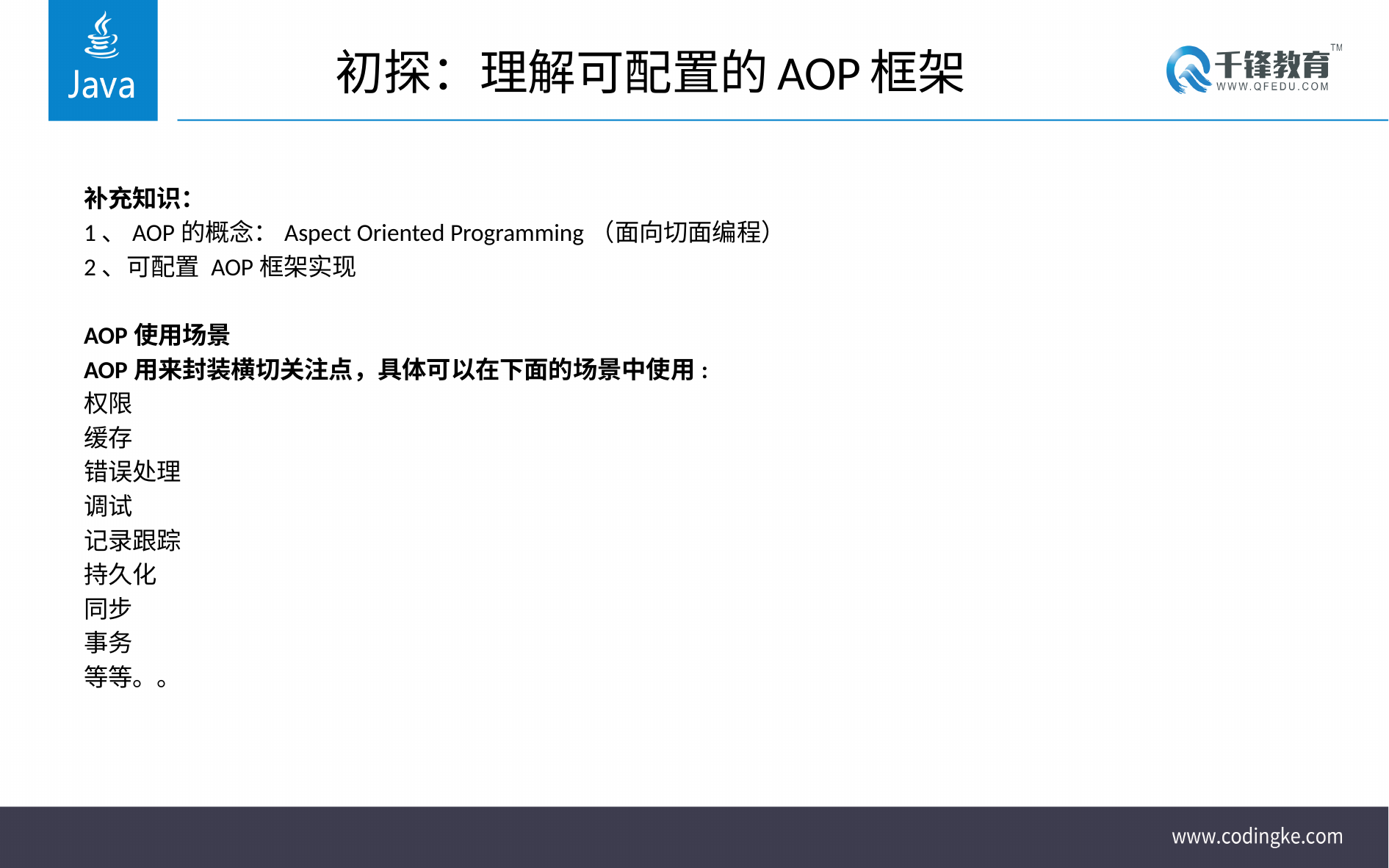

# 初探：理解可配置的AOP框架
补充知识：
1、AOP的概念：Aspect Oriented Programming（面向切面编程）
2、可配置 AOP框架实现

AOP使用场景
AOP用来封装横切关注点，具体可以在下面的场景中使用:
权限
缓存
错误处理
调试
记录跟踪
持久化
同步
事务
等等。。